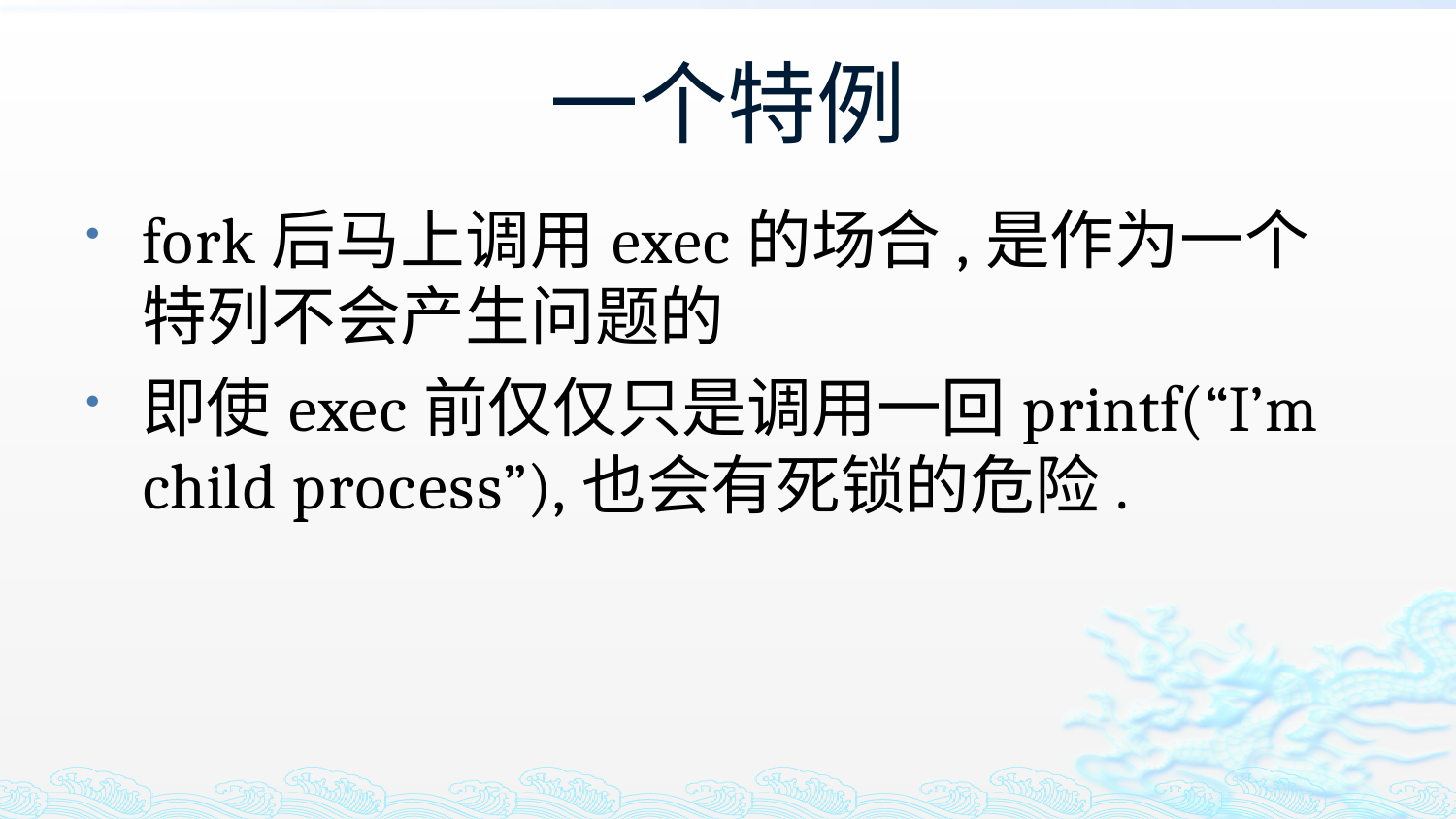

# 一个特例
fork后马上调用exec的场合,是作为一个特列不会产生问题的
即使exec前仅仅只是调用一回printf(“I’m child process”),也会有死锁的危险.